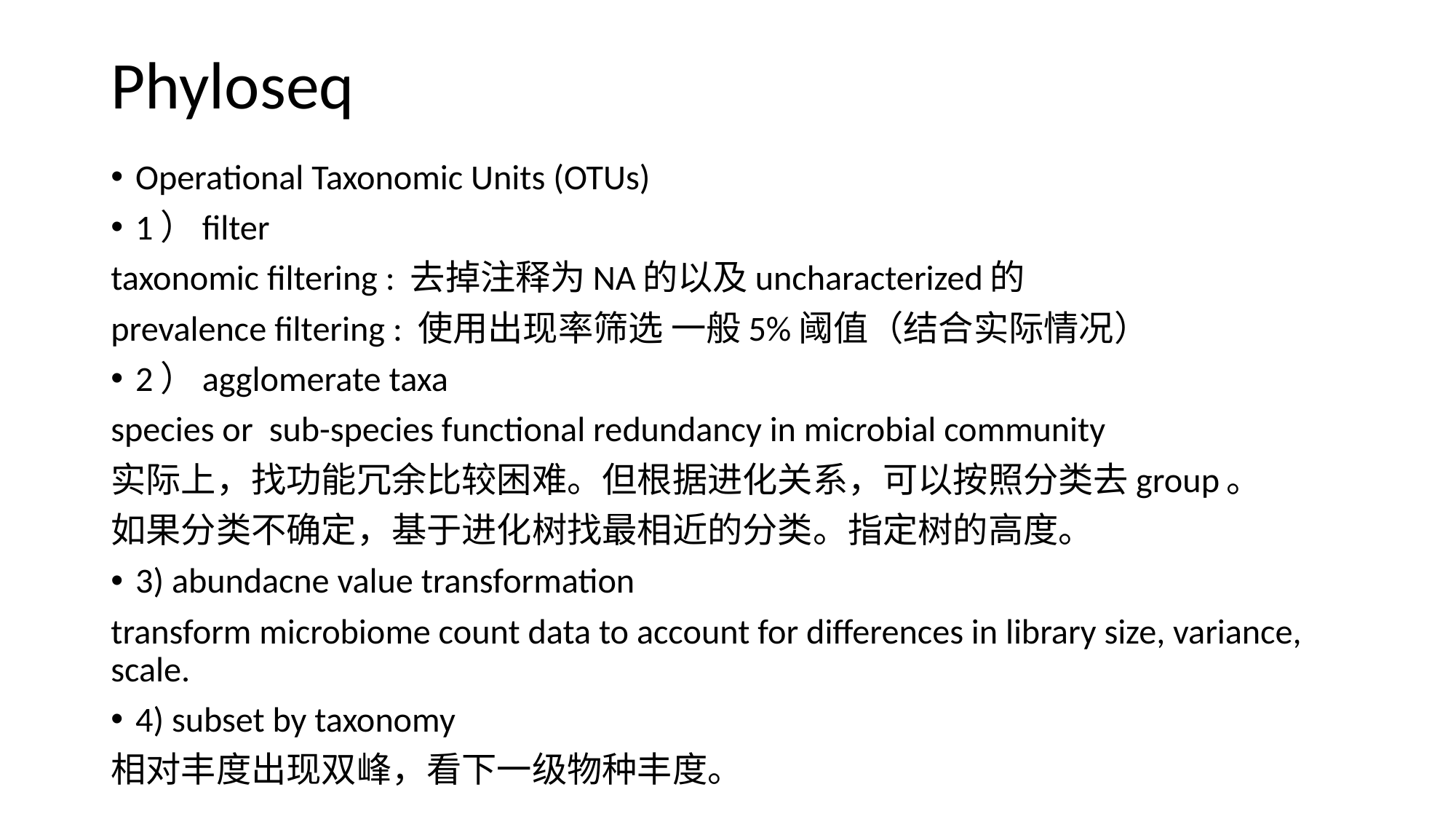

# Phyloseq
Operational Taxonomic Units (OTUs)
1）filter
taxonomic filtering : 去掉注释为NA的以及uncharacterized的
prevalence filtering : 使用出现率筛选 一般5%阈值（结合实际情况）
2）agglomerate taxa
species or  sub-species functional redundancy in microbial community
实际上，找功能冗余比较困难。但根据进化关系，可以按照分类去group。
如果分类不确定，基于进化树找最相近的分类。指定树的高度。
3) abundacne value transformation
transform microbiome count data to account for differences in library size, variance, scale.
4) subset by taxonomy
相对丰度出现双峰，看下一级物种丰度。